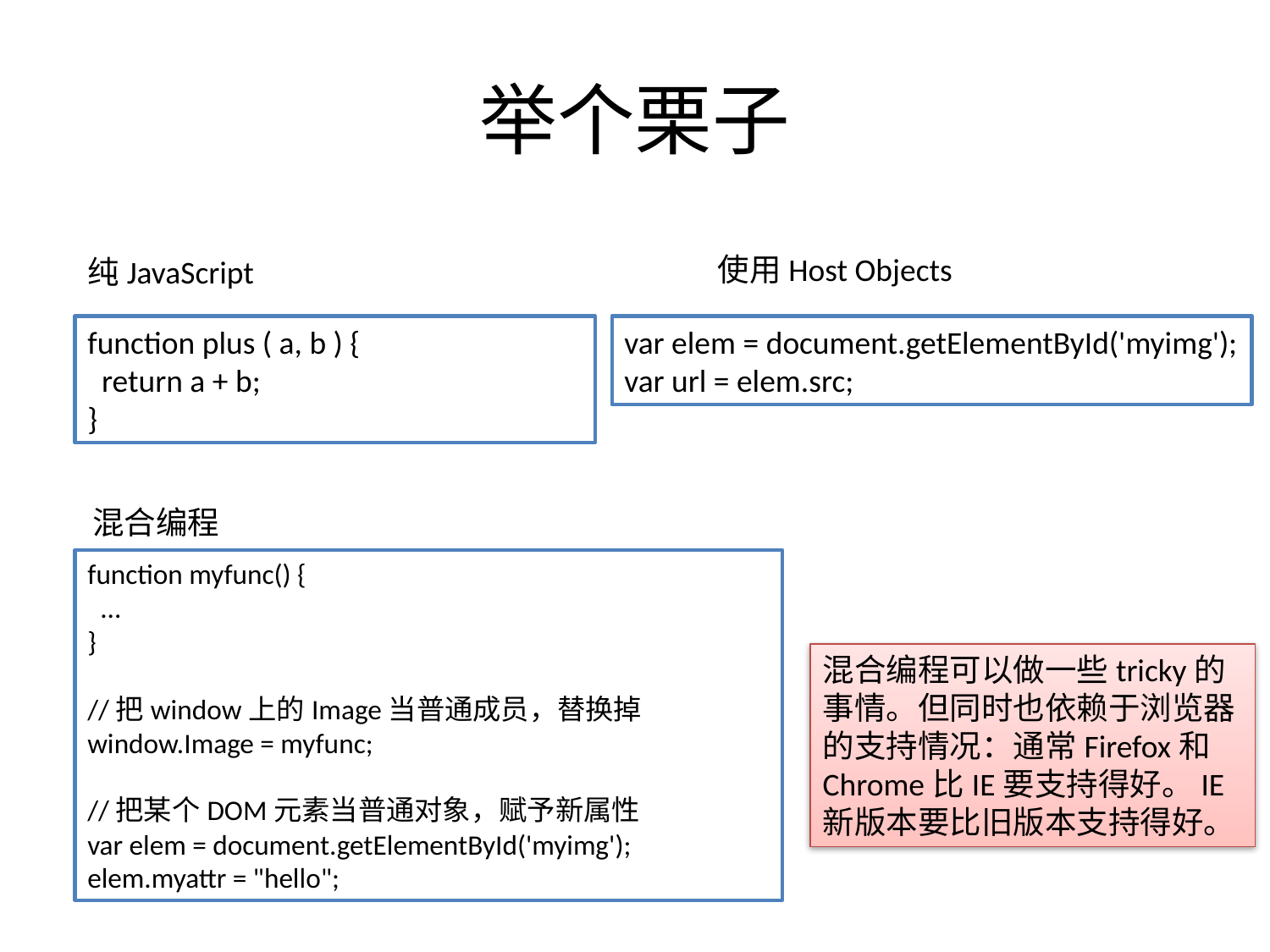

# 举个栗子
使用Host Objects
纯JavaScript
var elem = document.getElementById('myimg');
var url = elem.src;
function plus ( a, b ) {
  return a + b;
}
混合编程
function myfunc() {
  ...
}

//把window上的Image当普通成员，替换掉
window.Image = myfunc;

//把某个DOM元素当普通对象，赋予新属性
var elem = document.getElementById('myimg');
elem.myattr = "hello";
混合编程可以做一些tricky的事情。但同时也依赖于浏览器的支持情况：通常Firefox和Chrome比IE要支持得好。IE新版本要比旧版本支持得好。